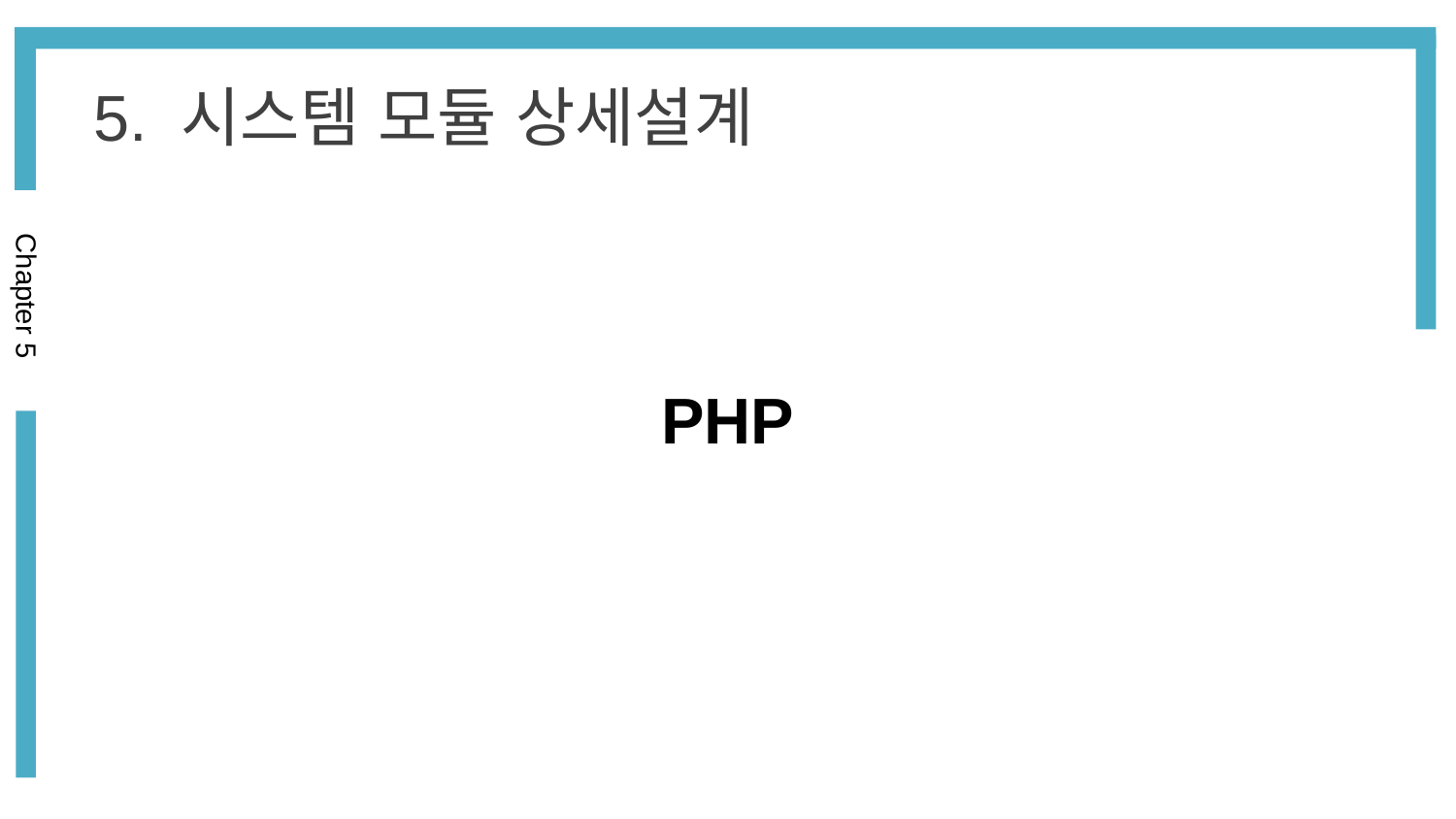

5. 시스템 모듈 상세설계

PHP
Chapter 5